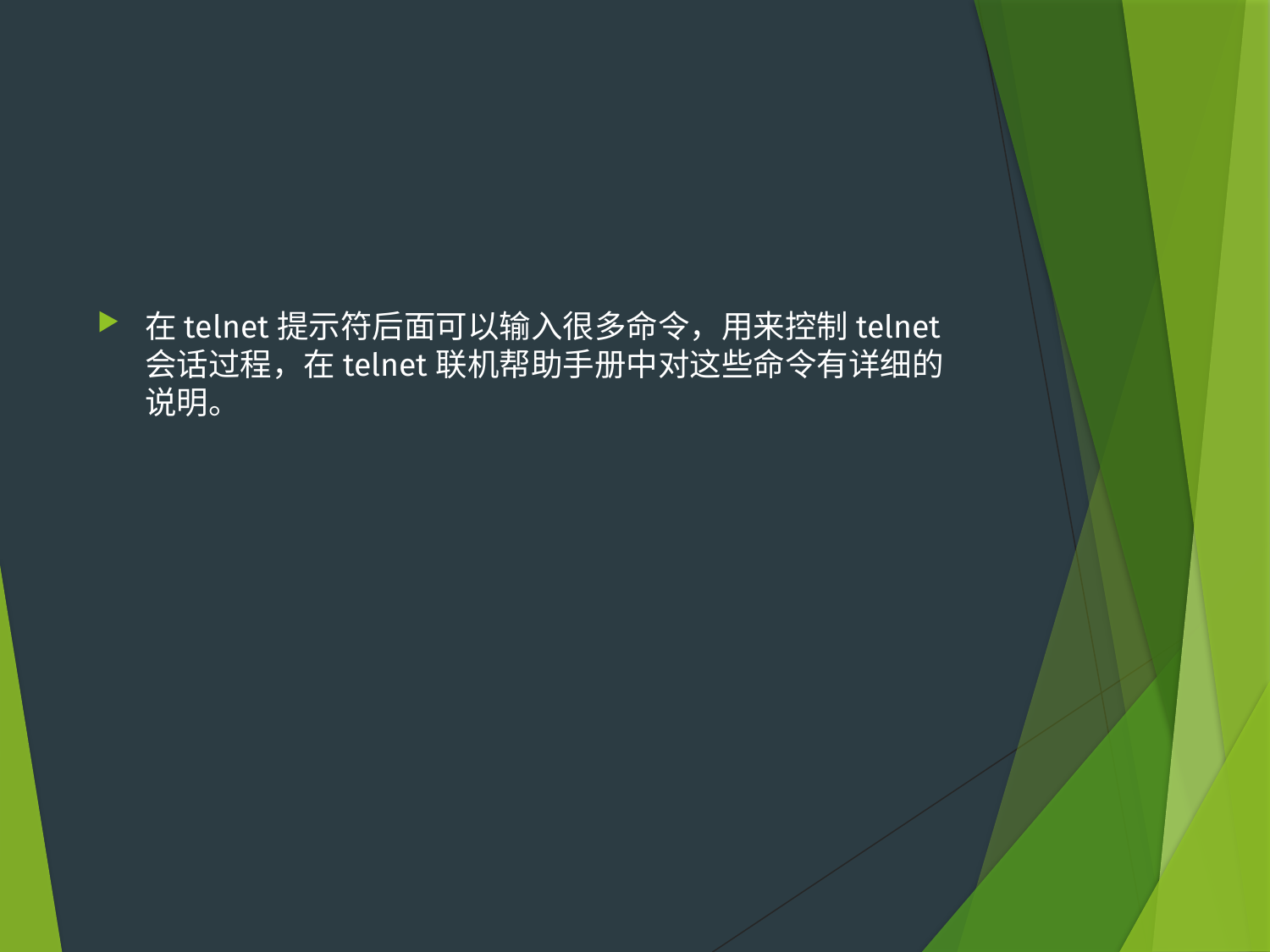

#
在telnet提示符后面可以输入很多命令，用来控制telnet会话过程，在telnet联机帮助手册中对这些命令有详细的说明。